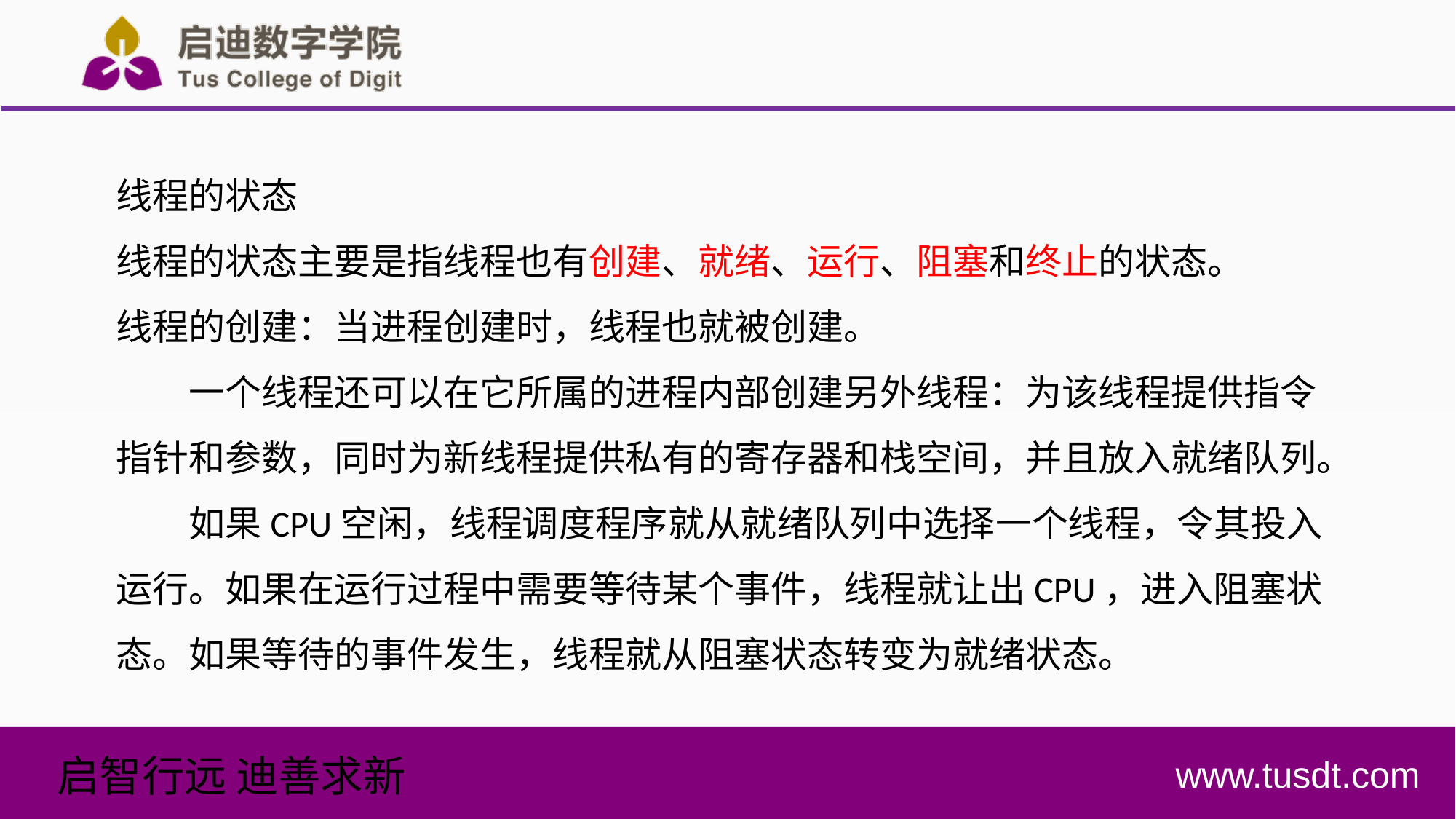

线程的状态
线程的状态主要是指线程也有创建、就绪、运行、阻塞和终止的状态。
线程的创建：当进程创建时，线程也就被创建。
一个线程还可以在它所属的进程内部创建另外线程：为该线程提供指令指针和参数，同时为新线程提供私有的寄存器和栈空间，并且放入就绪队列。
如果CPU空闲，线程调度程序就从就绪队列中选择一个线程，令其投入运行。如果在运行过程中需要等待某个事件，线程就让出CPU，进入阻塞状态。如果等待的事件发生，线程就从阻塞状态转变为就绪状态。